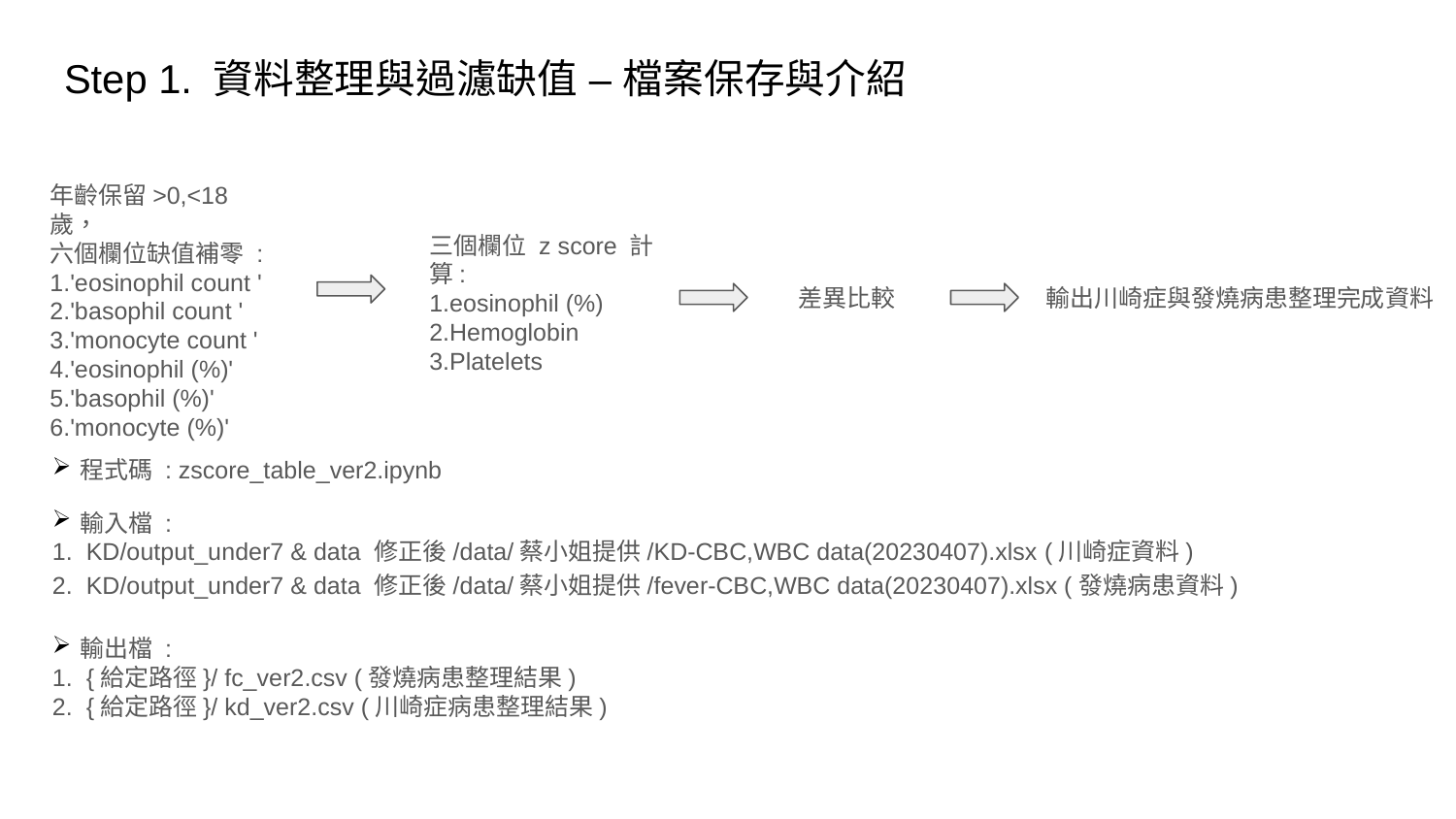

# Step 1. 資料整理與過濾缺值 – 檔案保存與介紹
年齡保留>0,<18歲，
六個欄位缺值補零 :
1.'eosinophil count '
2.'basophil count '
3.'monocyte count '
4.'eosinophil (%)'
5.'basophil (%)'
6.'monocyte (%)'
三個欄位 z score 計算:
1.eosinophil (%)
2.Hemoglobin
3.Platelets
差異比較
輸出川崎症與發燒病患整理完成資料

程式碼 : zscore_table_ver2.ipynb
輸入檔 :
1.  KD/output_under7 & data 修正後/data/蔡小姐提供/KD-CBC,WBC data(20230407).xlsx (川崎症資料)
2.  KD/output_under7 & data 修正後/data/蔡小姐提供/fever-CBC,WBC data(20230407).xlsx (發燒病患資料)
輸出檔 :
1.  {給定路徑}/ fc_ver2.csv (發燒病患整理結果)
2.  {給定路徑}/ kd_ver2.csv (川崎症病患整理結果)